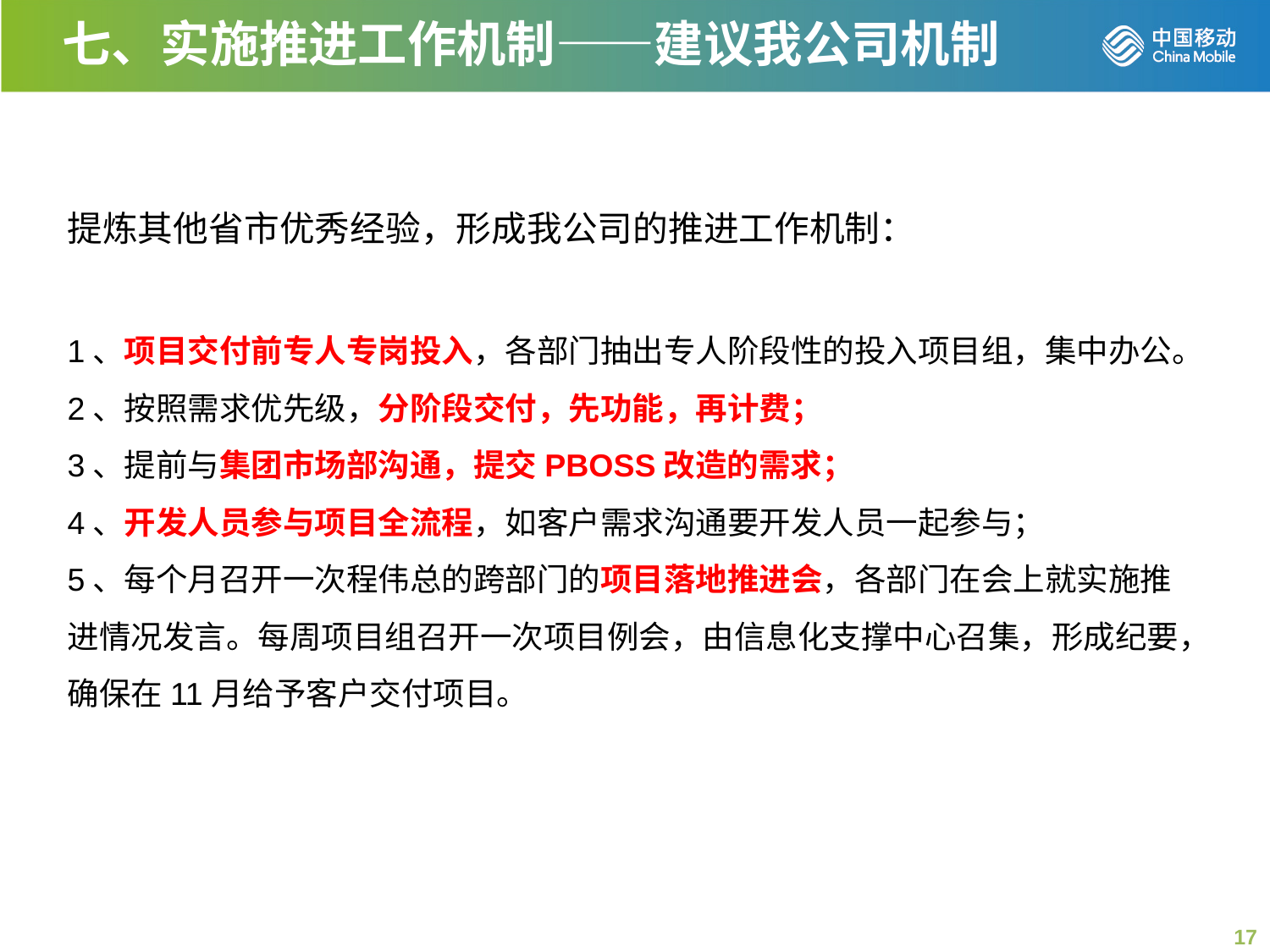

七、实施推进工作机制——建议我公司机制
提炼其他省市优秀经验，形成我公司的推进工作机制：

1、项目交付前专人专岗投入，各部门抽出专人阶段性的投入项目组，集中办公。
2、按照需求优先级，分阶段交付，先功能，再计费；
3、提前与集团市场部沟通，提交PBOSS改造的需求；
4、开发人员参与项目全流程，如客户需求沟通要开发人员一起参与；
5、每个月召开一次程伟总的跨部门的项目落地推进会，各部门在会上就实施推进情况发言。每周项目组召开一次项目例会，由信息化支撑中心召集，形成纪要，确保在11月给予客户交付项目。